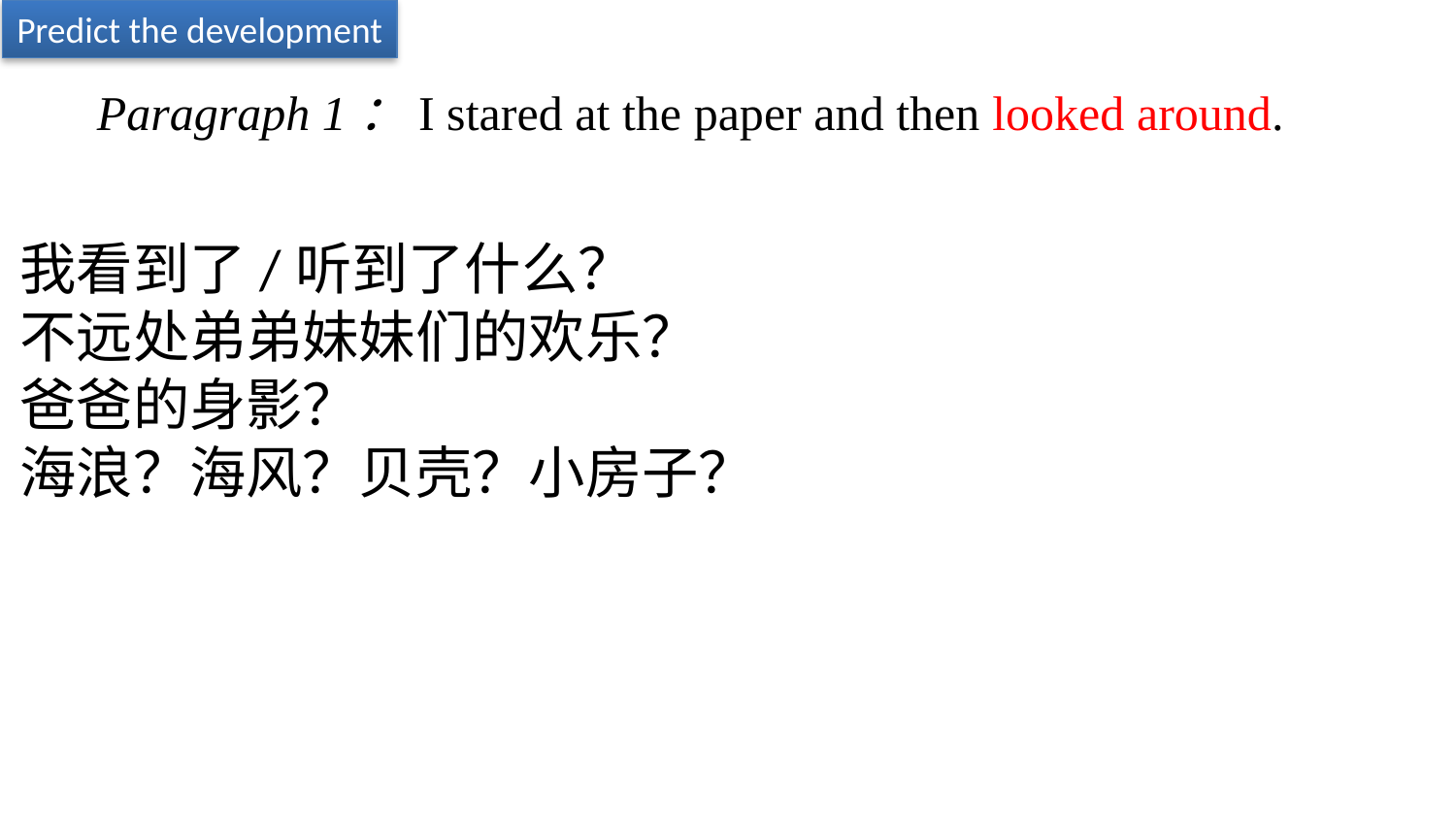

Predict the development
Paragraph 1：I stared at the paper and then looked around.

我看到了/听到了什么？
不远处弟弟妹妹们的欢乐？
爸爸的身影？
海浪？海风？贝壳？小房子？